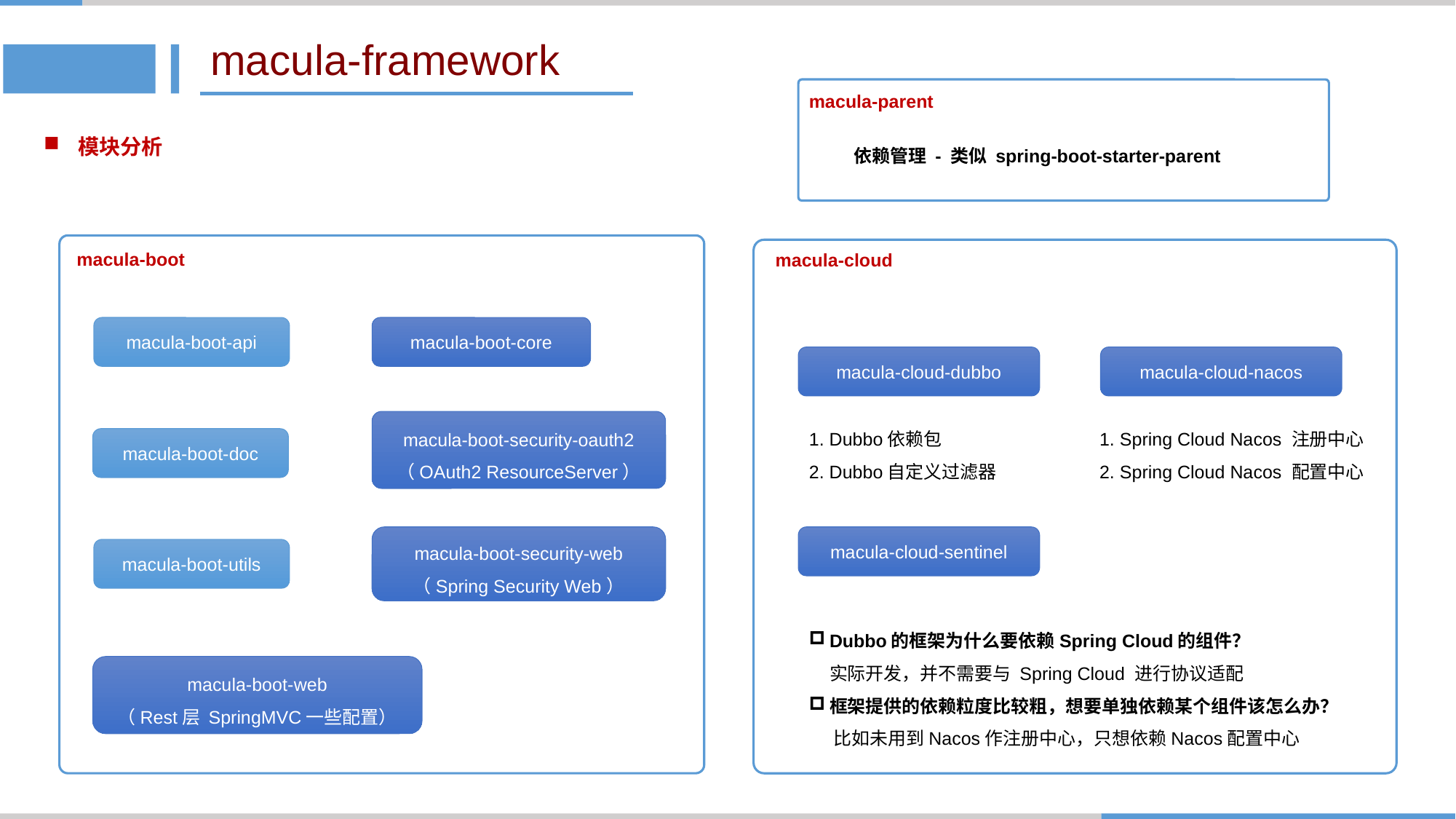

# macula-framework

macula-parent
模块分析
依赖管理 - 类似 spring-boot-starter-parent

macula-boot
macula-cloud
macula-boot-api
macula-boot-core
macula-cloud-dubbo
macula-cloud-nacos
macula-boot-security-oauth2
（OAuth2 ResourceServer）
1. Dubbo依赖包
2. Dubbo自定义过滤器

1. Spring Cloud Nacos 注册中心
2. Spring Cloud Nacos 配置中心

macula-boot-doc
macula-boot-security-web
（Spring Security Web）
macula-cloud-sentinel
macula-boot-utils
Dubbo的框架为什么要依赖Spring Cloud的组件？
    实际开发，并不需要与 Spring Cloud 进行协议适配
框架提供的依赖粒度比较粗，想要单独依赖某个组件该怎么办？
     比如未用到Nacos作注册中心，只想依赖Nacos配置中心
macula-boot-web
（Rest层 SpringMVC一些配置）